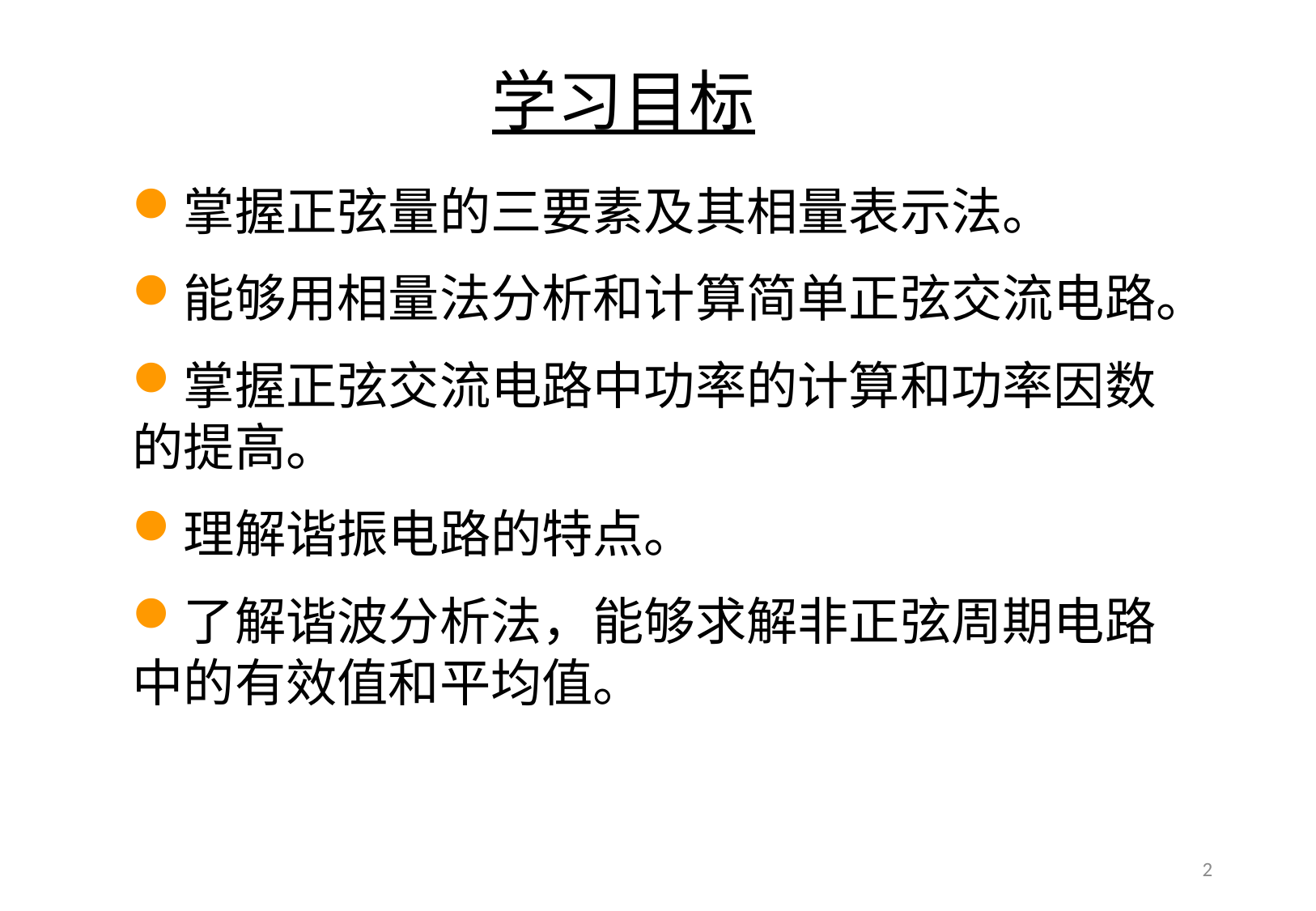

学习目标
掌握正弦量的三要素及其相量表示法。
能够用相量法分析和计算简单正弦交流电路。
掌握正弦交流电路中功率的计算和功率因数的提高。
理解谐振电路的特点。
了解谐波分析法，能够求解非正弦周期电路中的有效值和平均值。
2